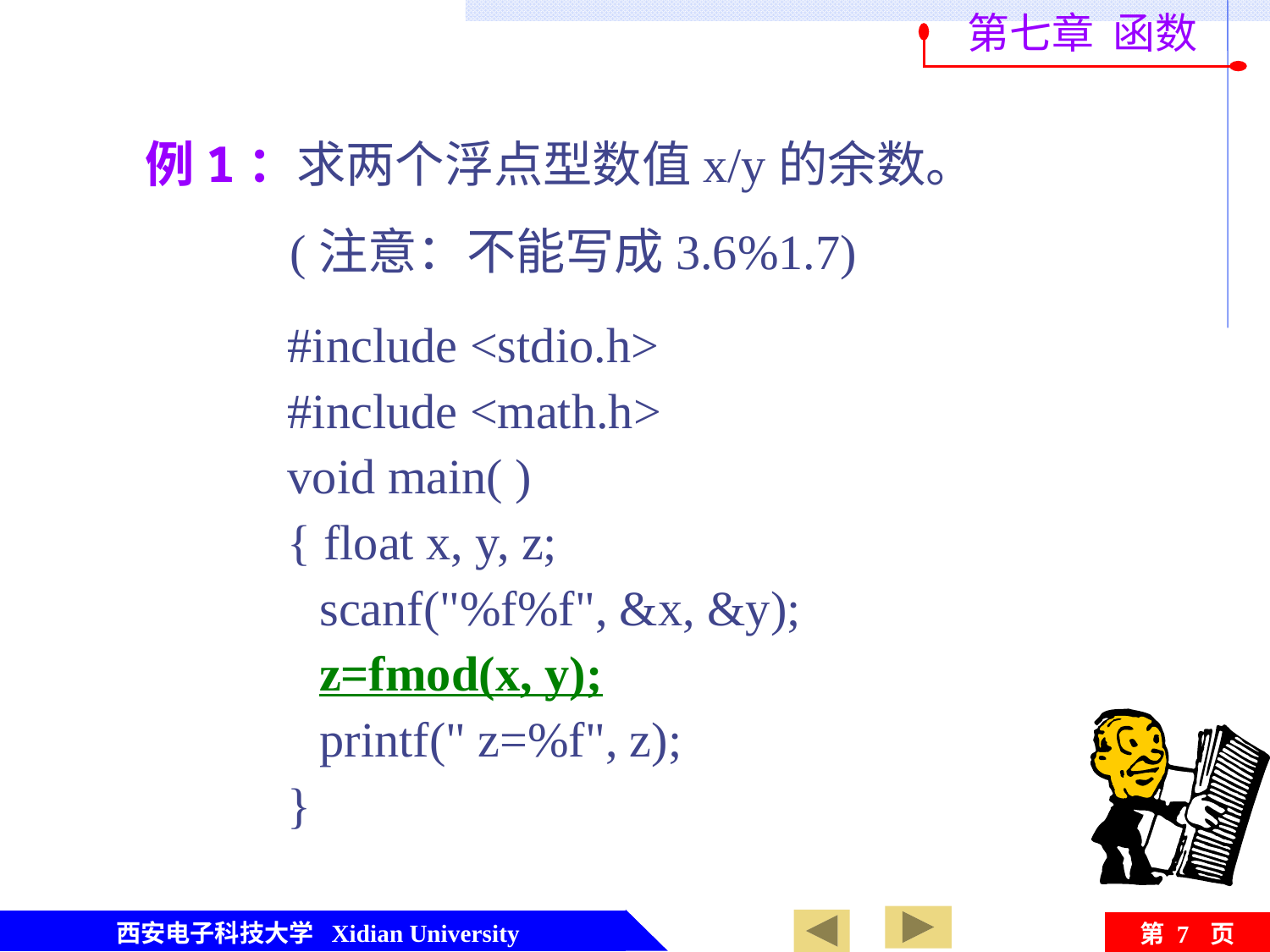

第七章  函数

例1：求两个浮点型数值x/y的余数。
(注意：不能写成3.6%1.7)
#include <stdio.h>
#include <math.h>
void main( )
{ float x, y, z;
scanf("%f%f", &x, &y);
z=fmod(x, y);
printf(" z=%f", z);

}